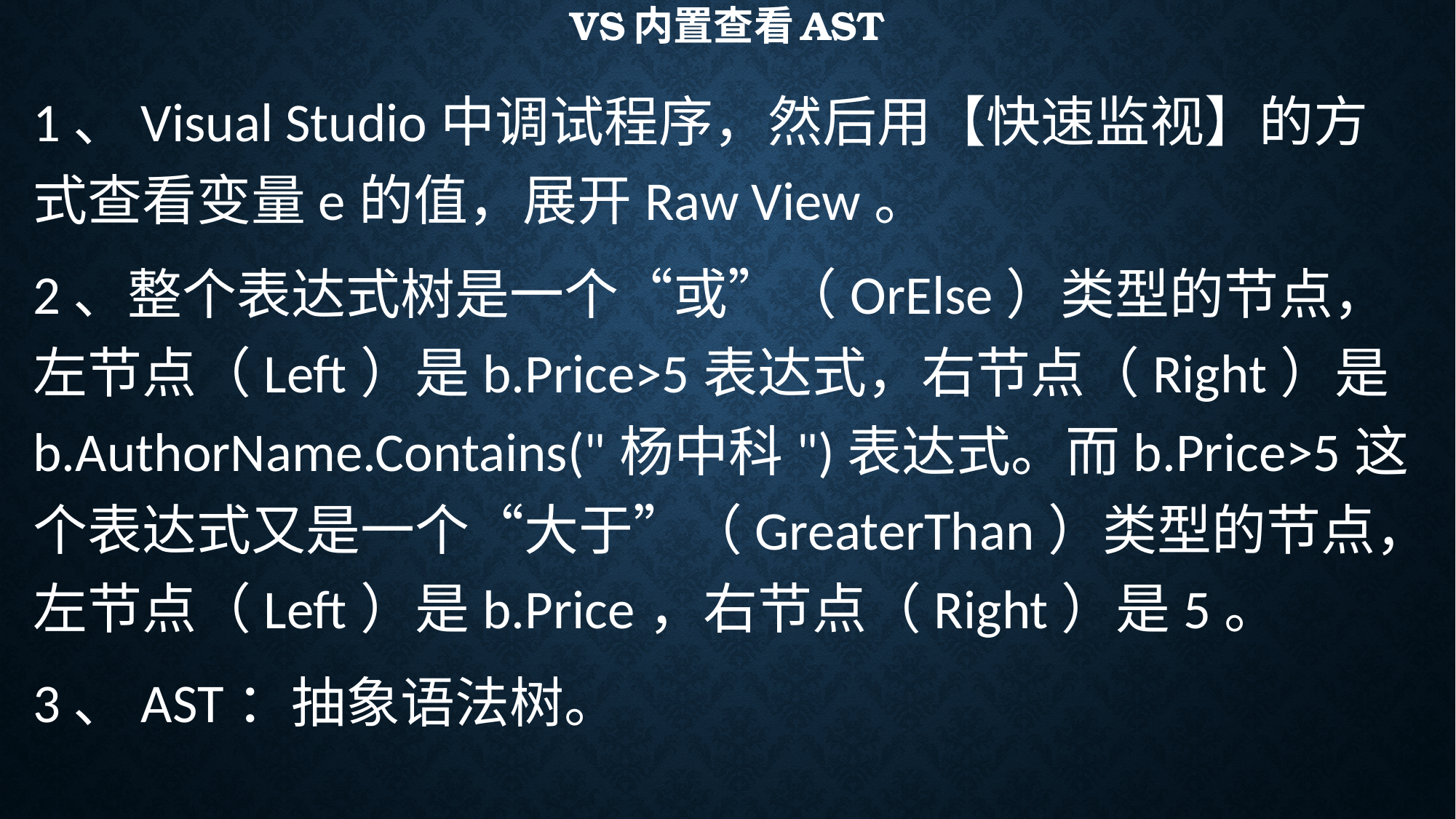

# VS内置查看AST
1、Visual Studio中调试程序，然后用【快速监视】的方式查看变量e的值，展开Raw View。
2、整个表达式树是一个“或”（OrElse）类型的节点，左节点（Left）是b.Price>5表达式，右节点（Right）是b.AuthorName.Contains("杨中科")表达式。而b.Price>5这个表达式又是一个“大于”（GreaterThan）类型的节点，左节点（Left）是b.Price，右节点（Right）是5。
3、AST：抽象语法树。